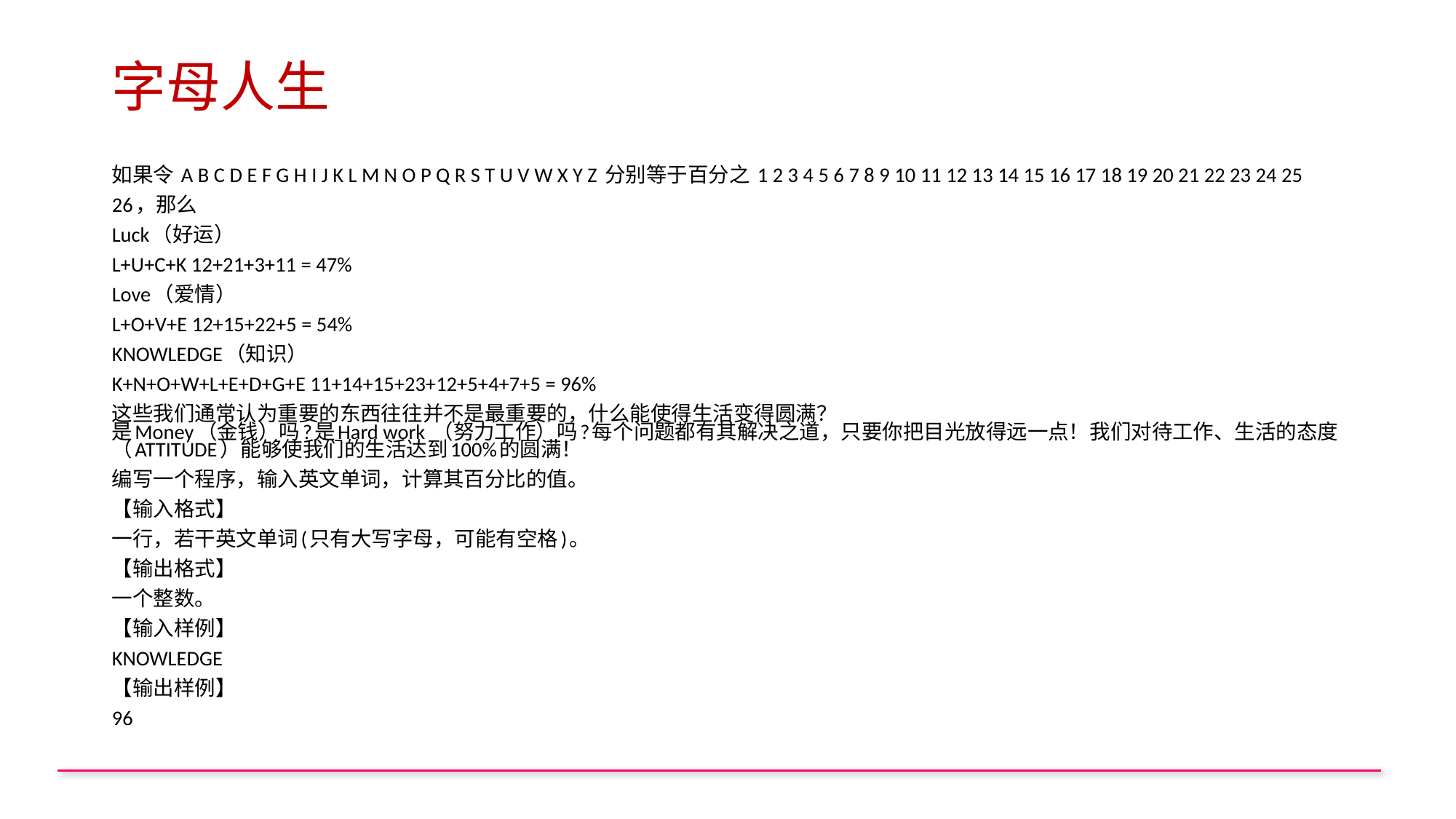

# 字母人生
如果令 A B C D E F G H I J K L M N O P Q R S T U V W X Y Z 分别等于百分之 1 2 3 4 5 6 7 8 9 10 11 12 13 14 15 16 17 18 19 20 21 22 23 24 25 26，那么
Luck（好运）
L+U+C+K 12+21+3+11 = 47%
Love（爱情）
L+O+V+E 12+15+22+5 = 54%
KNOWLEDGE（知识）
K+N+O+W+L+E+D+G+E 11+14+15+23+12+5+4+7+5 = 96%
这些我们通常认为重要的东西往往并不是最重要的，什么能使得生活变得圆满？
是Money（金钱）吗?是Hard work （努力工作）吗?每个问题都有其解决之道，只要你把目光放得远一点！我们对待工作、生活的态度（ATTITUDE）能够使我们的生活达到100%的圆满！
编写一个程序，输入英文单词，计算其百分比的值。
【输入格式】
一行，若干英文单词(只有大写字母，可能有空格)。
【输出格式】
一个整数。
【输入样例】
KNOWLEDGE
【输出样例】
96